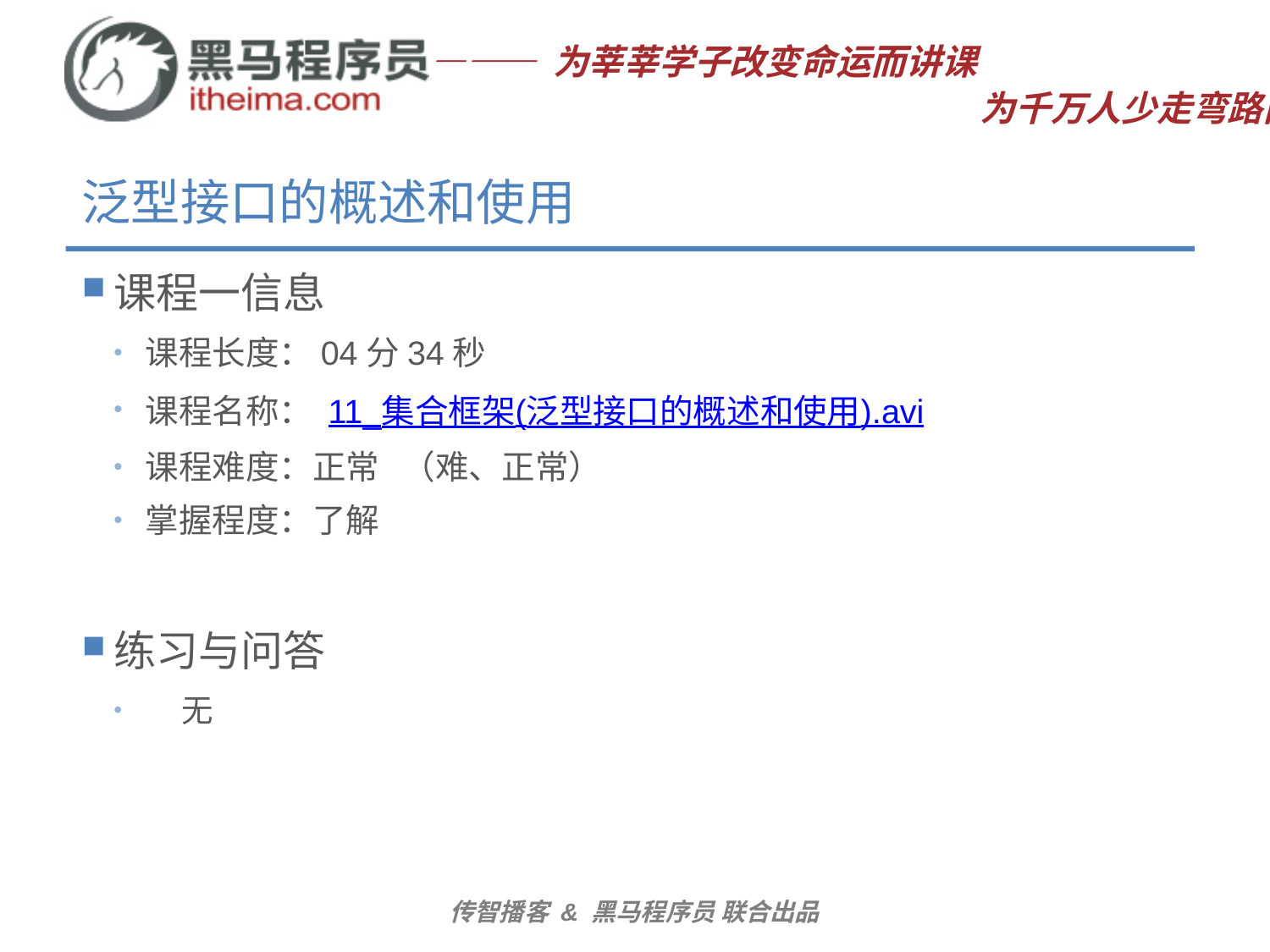

# 泛型接口的概述和使用
课程一信息
课程长度：04分34秒
课程名称： 11_集合框架(泛型接口的概述和使用).avi
课程难度：正常   （难、正常）
掌握程度：了解

练习与问答
    无